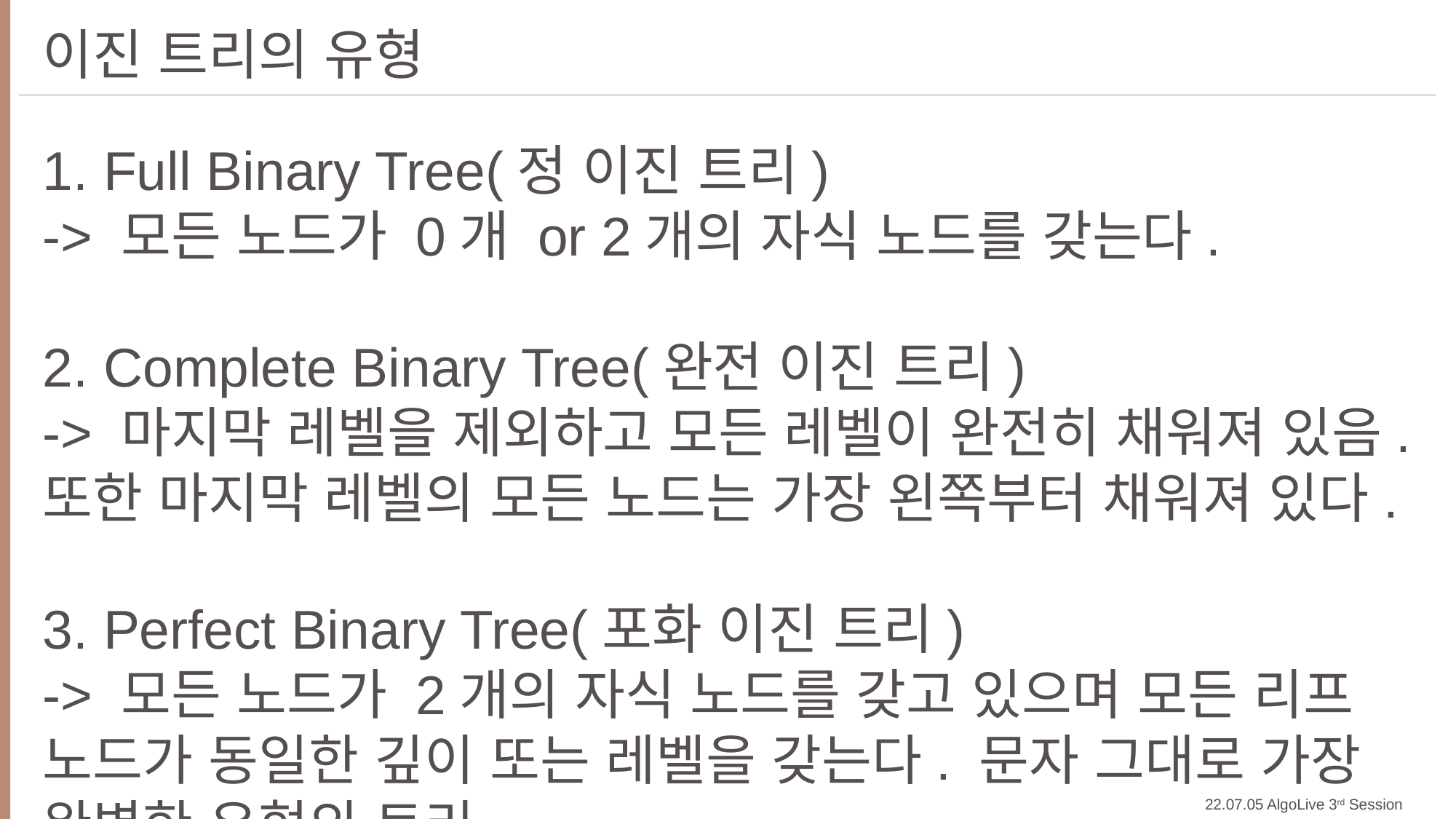

이진 트리의 유형
1. Full Binary Tree(정 이진 트리)
-> 모든 노드가 0개 or 2개의 자식 노드를 갖는다.

2. Complete Binary Tree(완전 이진 트리)
-> 마지막 레벨을 제외하고 모든 레벨이 완전히 채워져 있음. 또한 마지막 레벨의 모든 노드는 가장 왼쪽부터 채워져 있다.

3. Perfect Binary Tree(포화 이진 트리)
-> 모든 노드가 2개의 자식 노드를 갖고 있으며 모든 리프 노드가 동일한 깊이 또는 레벨을 갖는다. 문자 그대로 가장 완벽한 유형의 트리.

22.07.05 AlgoLive 3rd Session